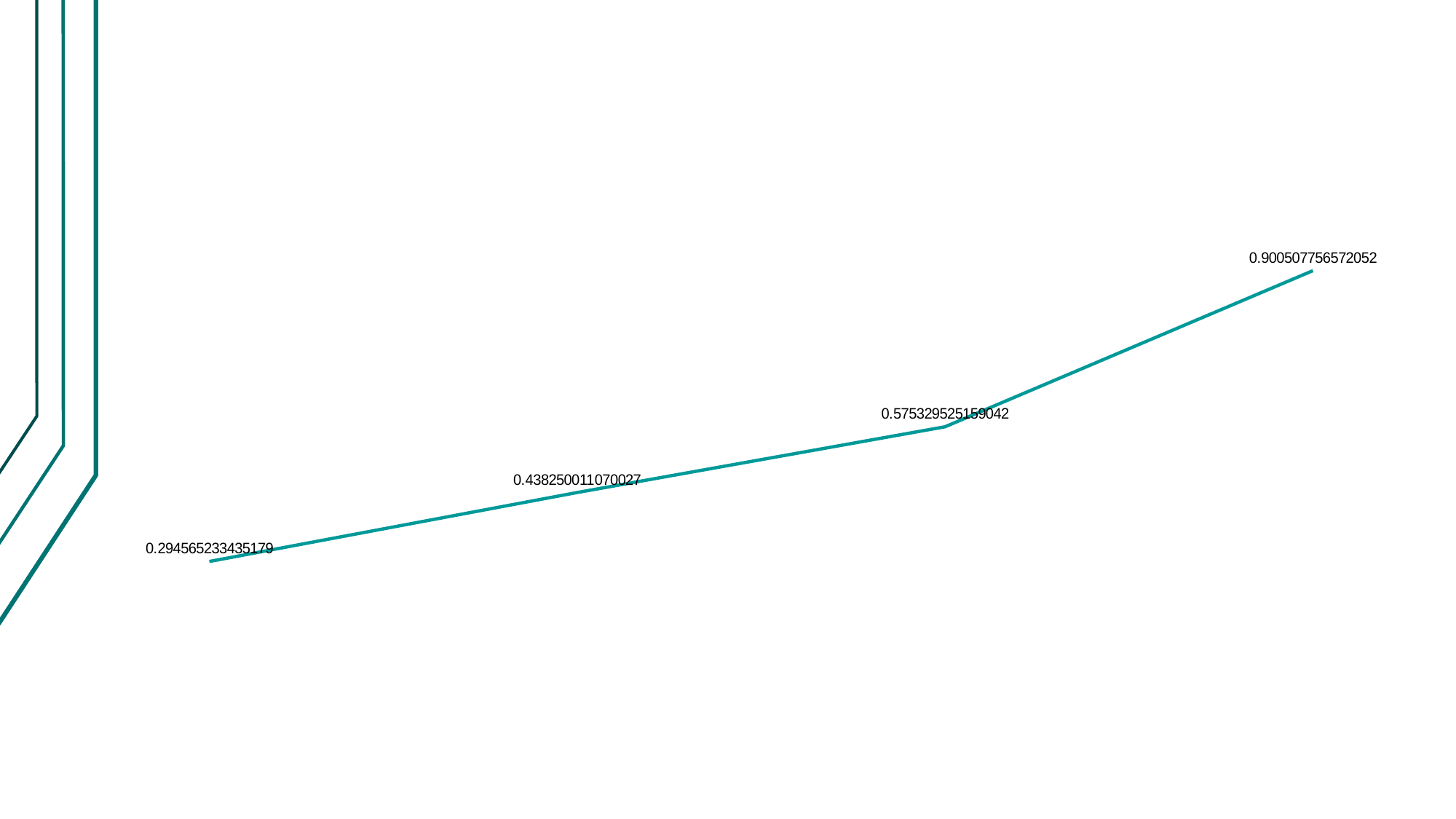

Model 2 DT Regressor by 林正偉

### Chart

| Category | 欄1 |
|---|---|
| 100 | 0.294565233435179 |
| 500 | 0.438250011070027 |
| 1000 | 0.575329525159042 |
| 5000 | 0.900507756572052 |